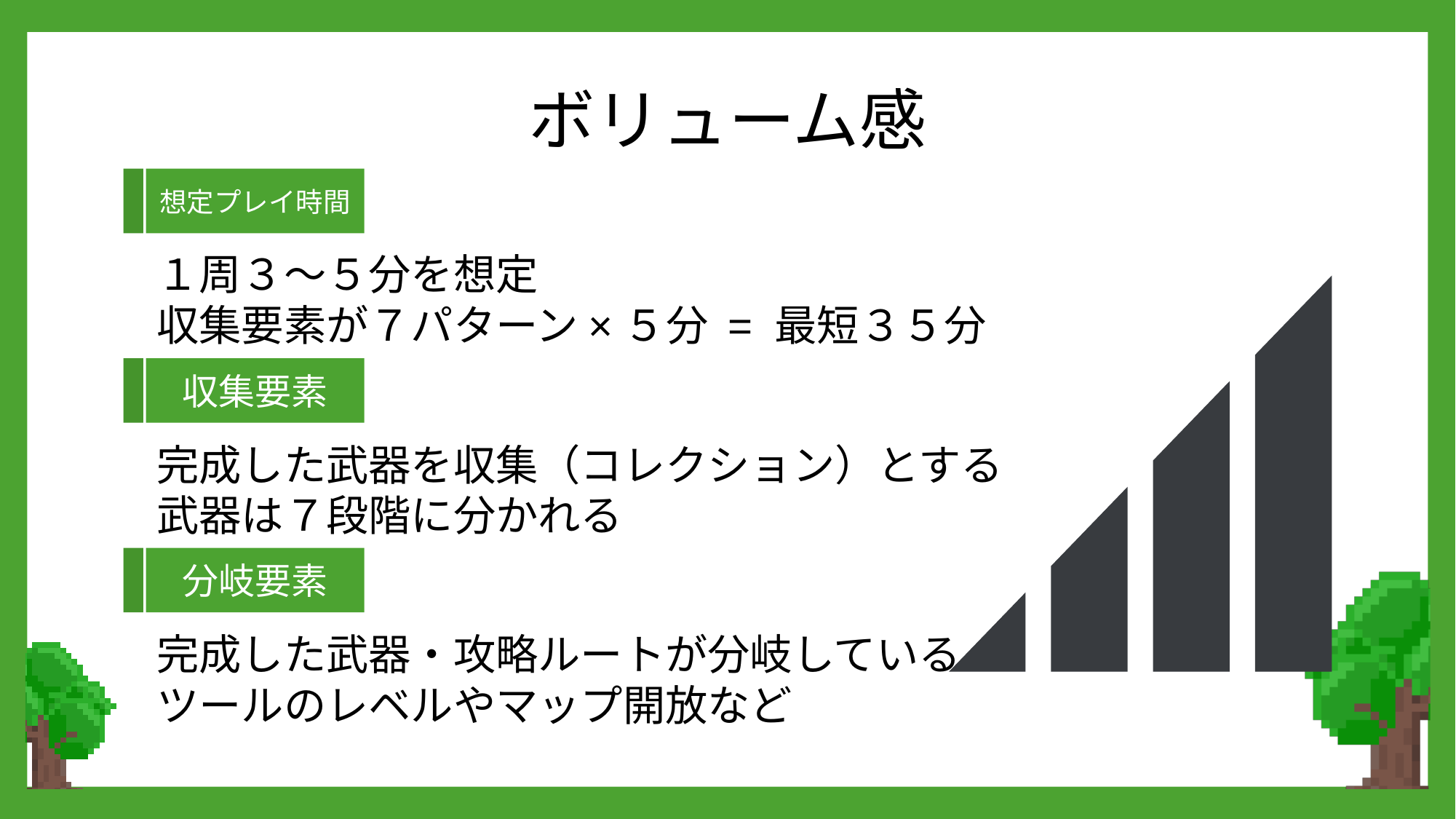

# ボリューム感

想定プレイ時間
１周３～５分を想定
収集要素が７パターン×５分 = 最短３５分

収集要素
完成した武器を収集（コレクション）とする
武器は７段階に分かれる

分岐要素
完成した武器・攻略ルートが分岐している
ツールのレベルやマップ開放など